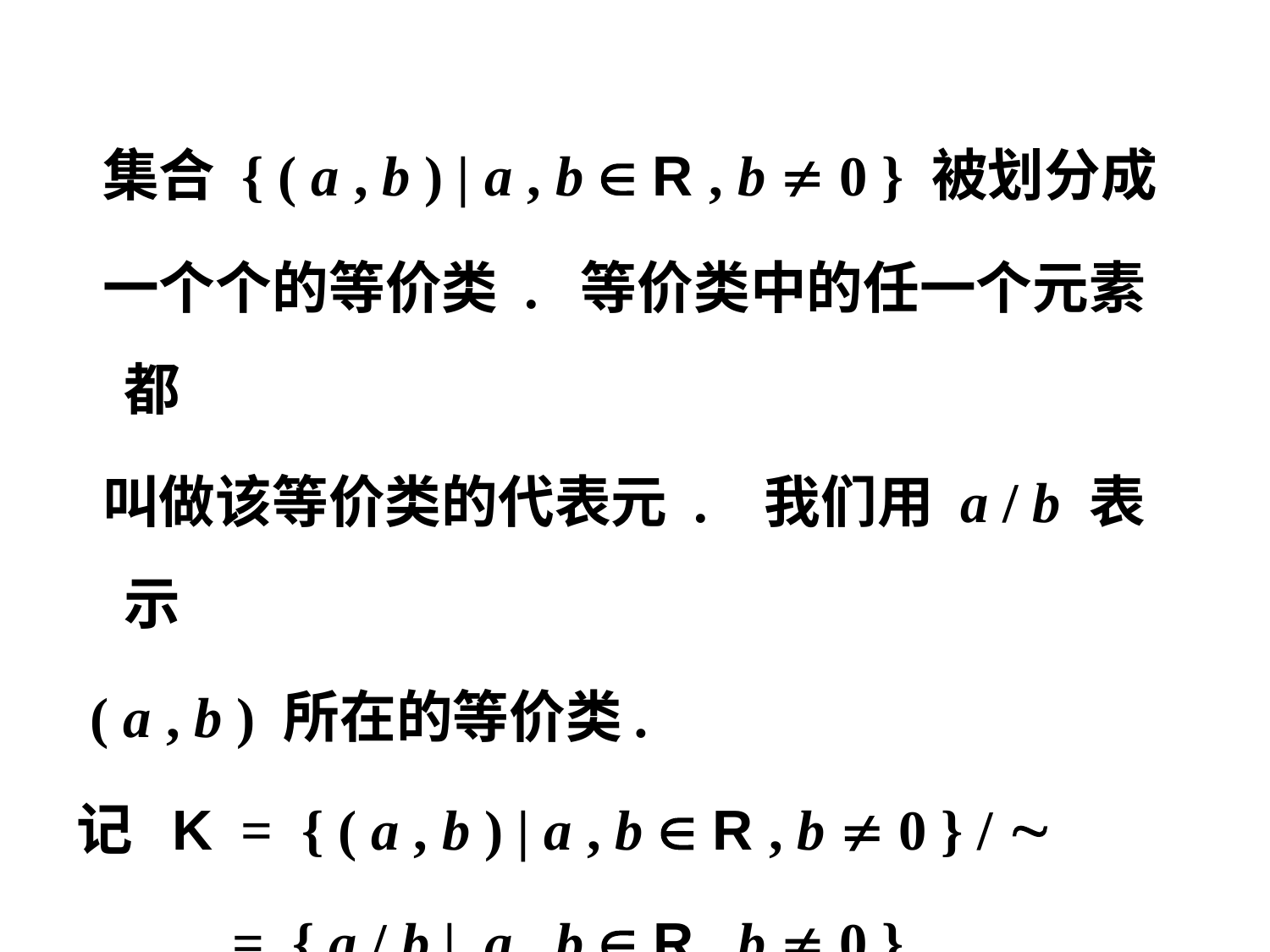

集合 { ( a , b ) | a , b ∈ R , b ≠ 0 } 被划分成
 一个个的等价类 .  等价类中的任一个元素都
 叫做该等价类的代表元 .   我们用 a / b 表示
 ( a , b ) 所在的等价类.
记  K  =  { ( a , b ) | a , b ∈ R , b ≠ 0 } / ∼
           =  { a / b |  a , b ∈ R , b ≠ 0 }